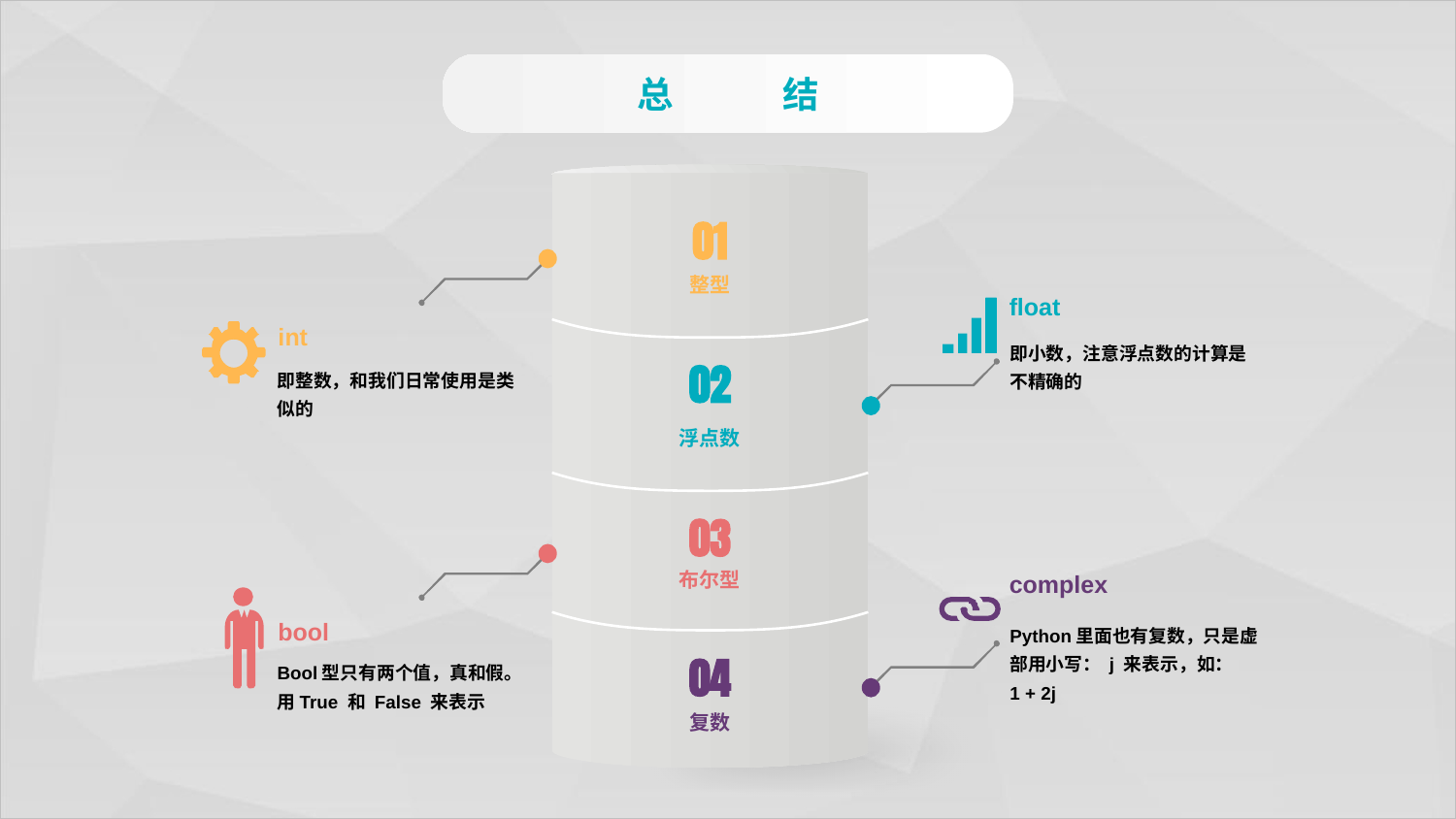

总	结

01
整型

float

即小数，注意浮点数的计算是不精确的
int

即整数，和我们日常使用是类似的
02
浮点数

03
布尔型

complex

Python里面也有复数，只是虚部用小写： j 来表示，如：
1 + 2j

bool
Bool型只有两个值，真和假。用True 和 False 来表示

04
复数